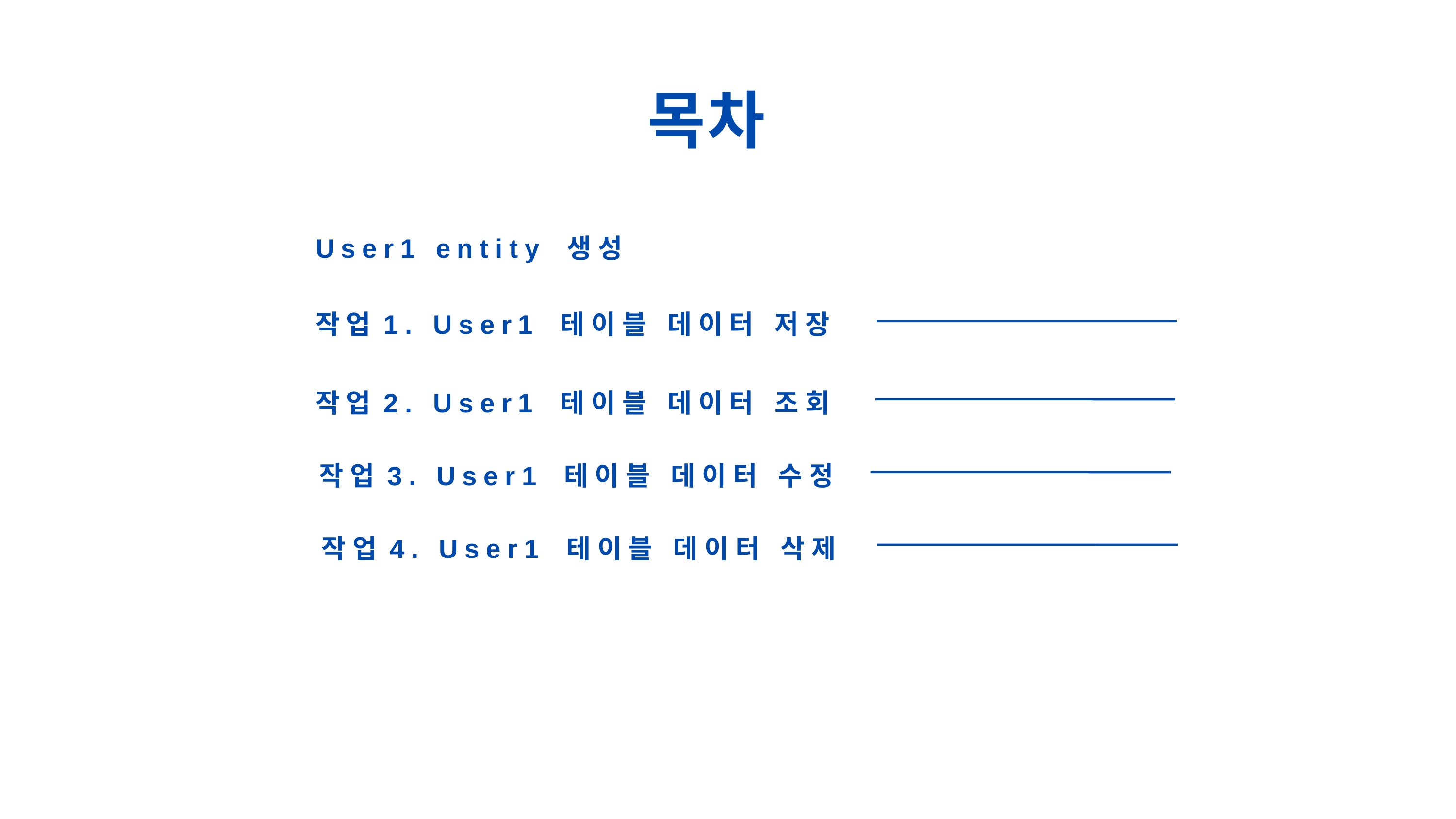

목차
User1 entity 생성
작업1. User1 테이블 데이터 저장

작업2. User1 테이블 데이터 조회

작업3. User1 테이블 데이터 수정

작업4. User1 테이블 데이터 삭제